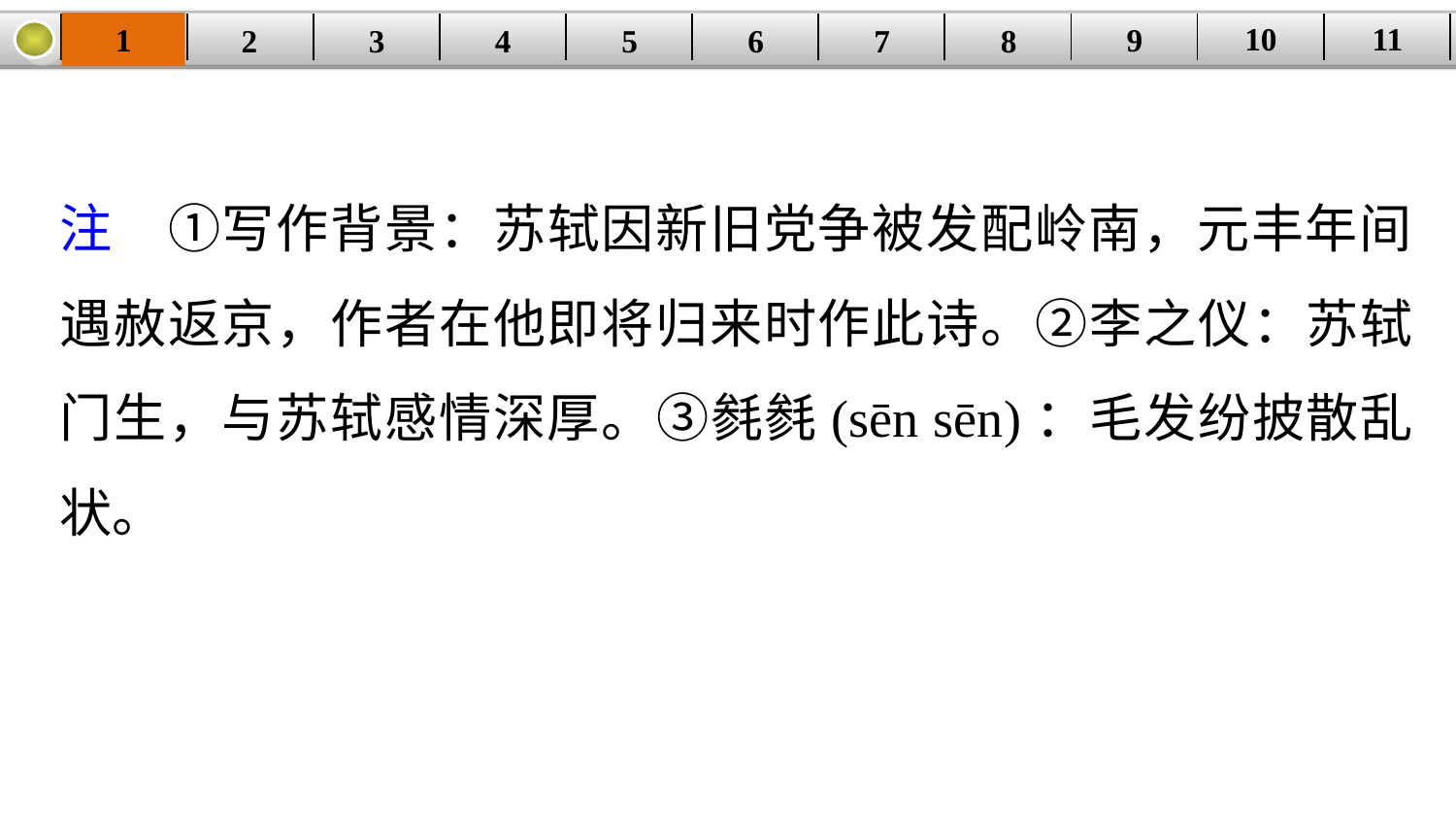

10

11
9
1
3
4
5
6
8
2
|  |  |  |  |  |  |  |  |  |  |  |
| --- | --- | --- | --- | --- | --- | --- | --- | --- | --- | --- |
7

注　①写作背景：苏轼因新旧党争被发配岭南，元丰年间遇赦返京，作者在他即将归来时作此诗。②李之仪：苏轼门生，与苏轼感情深厚。③毵毵(sēn sēn)：毛发纷披散乱状。